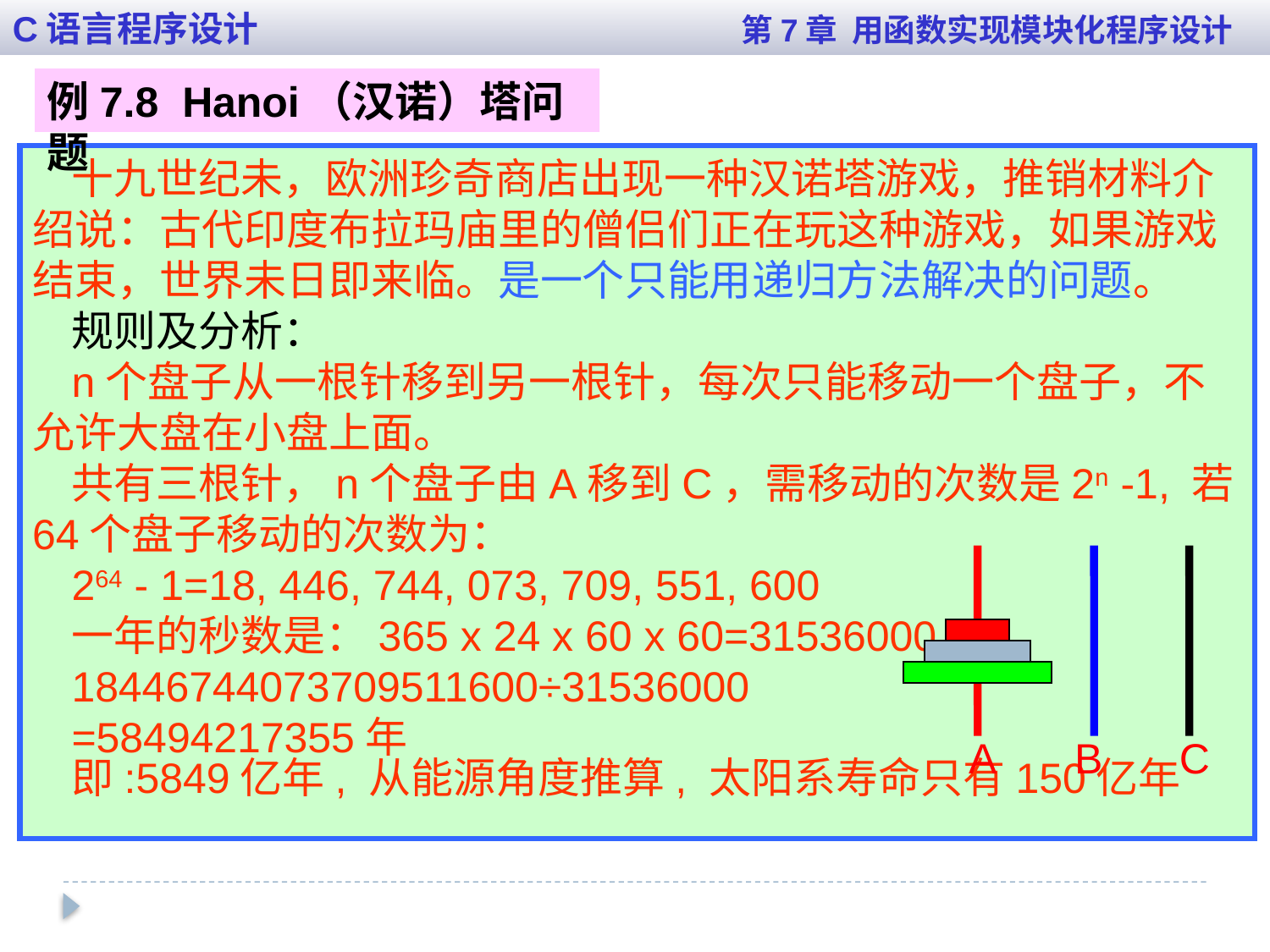

C语言程序设计                                                            第7章  用函数实现模块化程序设计
例7.8  Hanoi（汉诺）塔问题
十九世纪未，欧洲珍奇商店出现一种汉诺塔游戏，推销材料介绍说：古代印度布拉玛庙里的僧侣们正在玩这种游戏，如果游戏结束，世界未日即来临。是一个只能用递归方法解决的问题。
规则及分析：
n个盘子从一根针移到另一根针，每次只能移动一个盘子，不允许大盘在小盘上面。
共有三根针，n个盘子由A移到C，需移动的次数是2n -1, 若64个盘子移动的次数为：
264 - 1=18, 446, 744, 073, 709, 551, 600
一年的秒数是：365 x 24 x 60 x 60=31536000
18446744073709511600÷31536000
=58494217355年
即:5849亿年, 从能源角度推算, 太阳系寿命只有150亿年

A
B
C